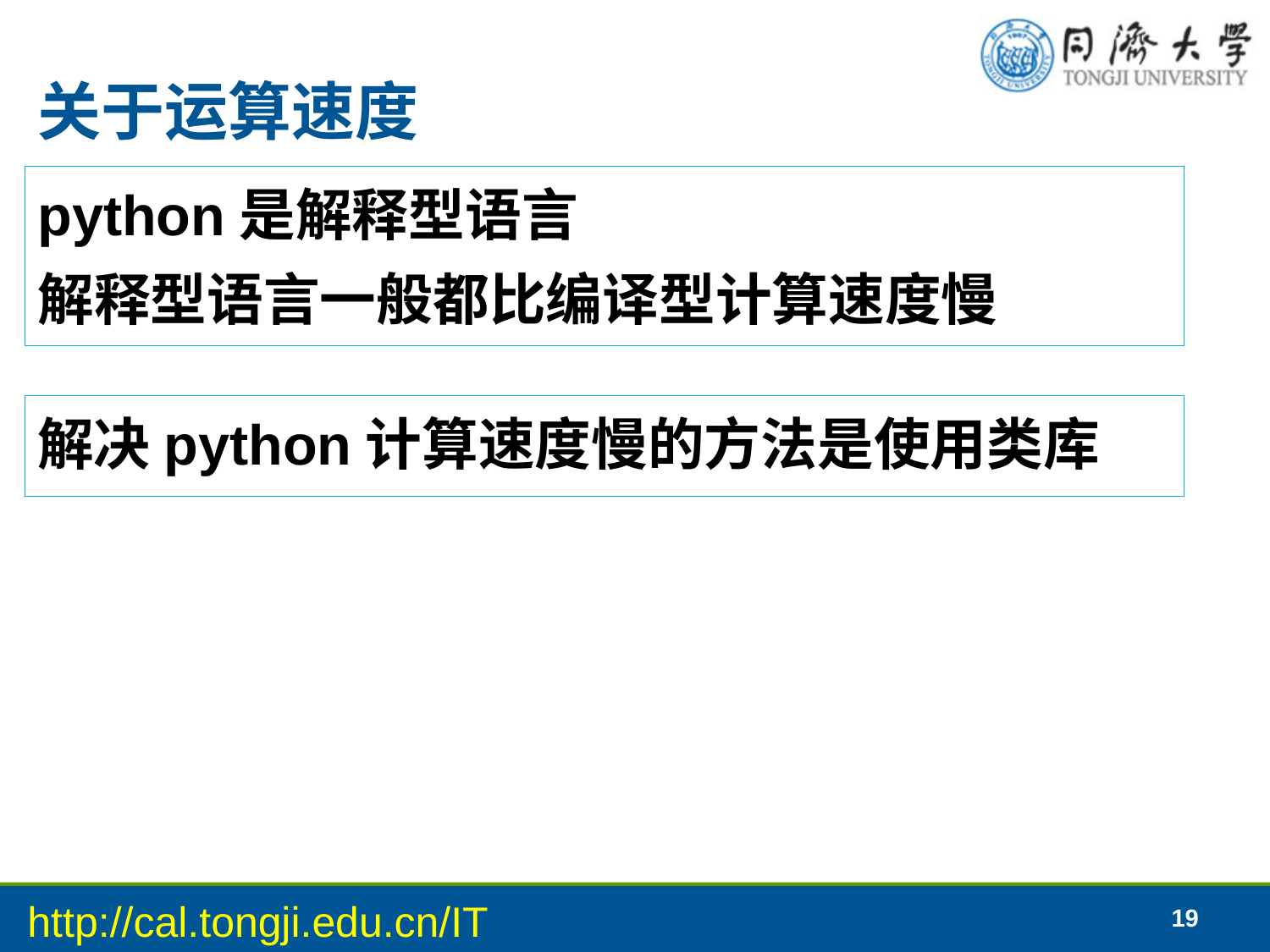

# 关于运算速度
python是解释型语言
解释型语言一般都比编译型计算速度慢
解决python计算速度慢的方法是使用类库